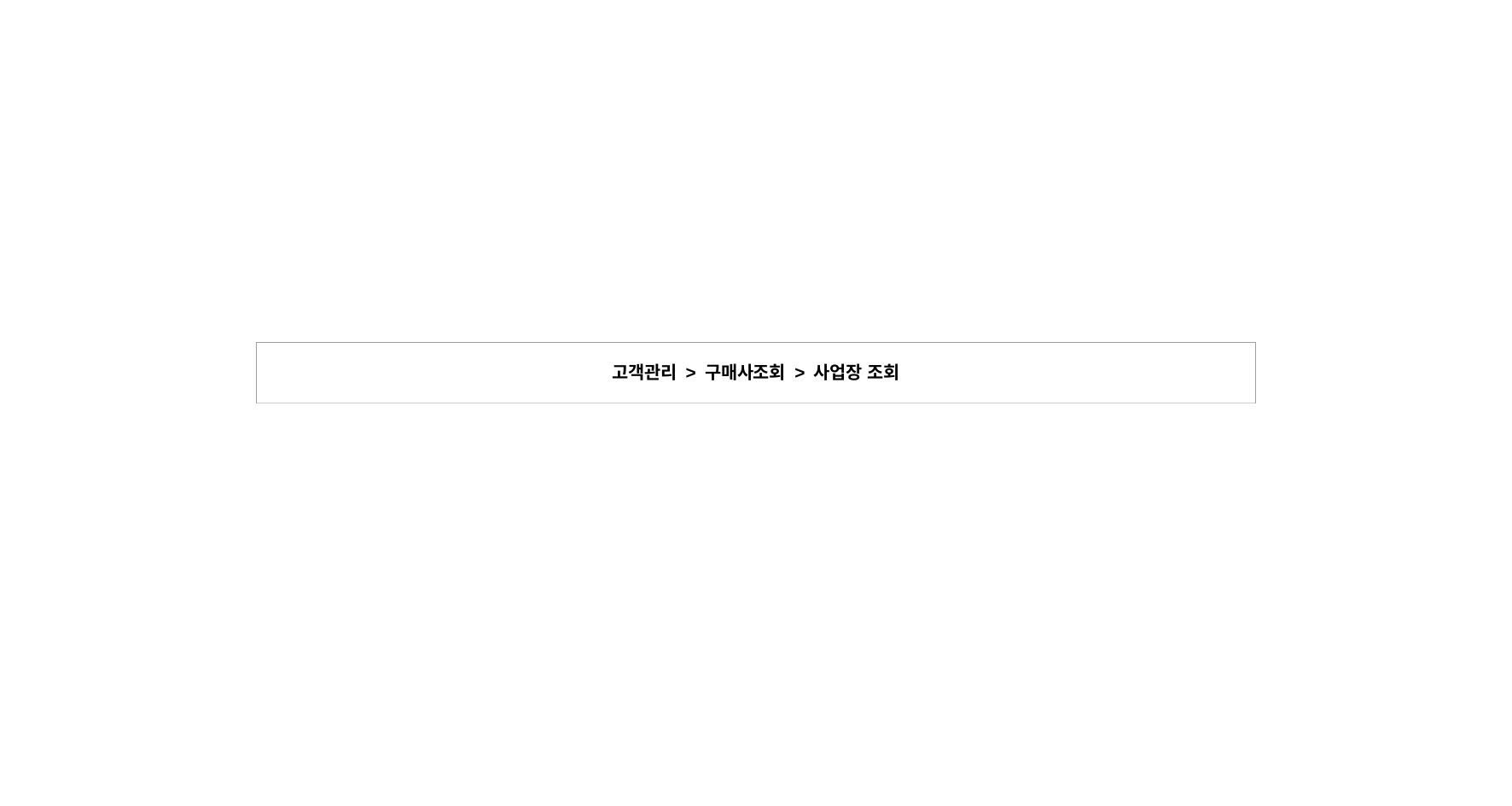

| 고객관리 > 구매사조회 > 사업장 조회 |
| --- |